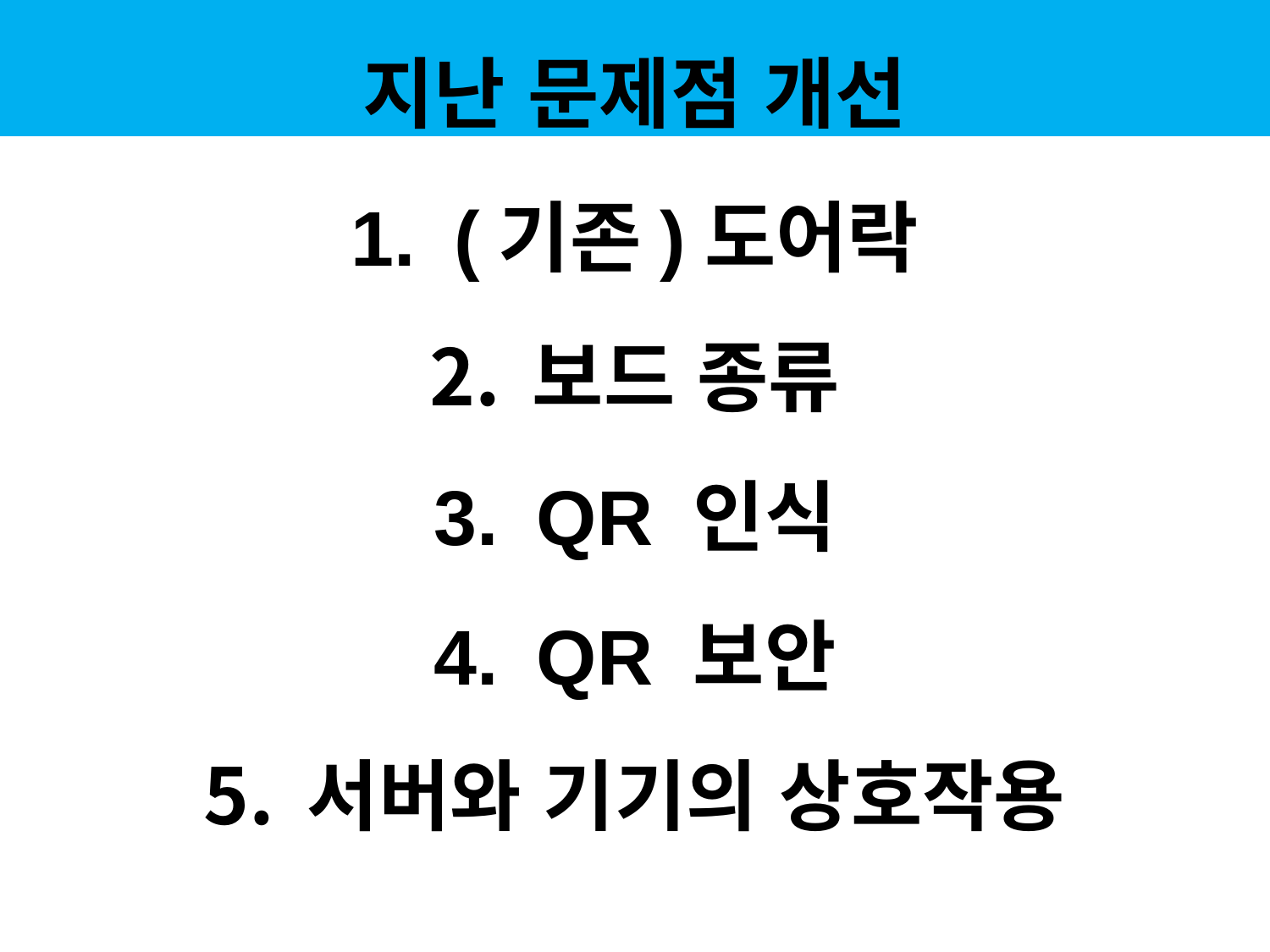

# 지난 문제점 개선
(기존)도어락
보드 종류
QR 인식
QR 보안
서버와 기기의 상호작용